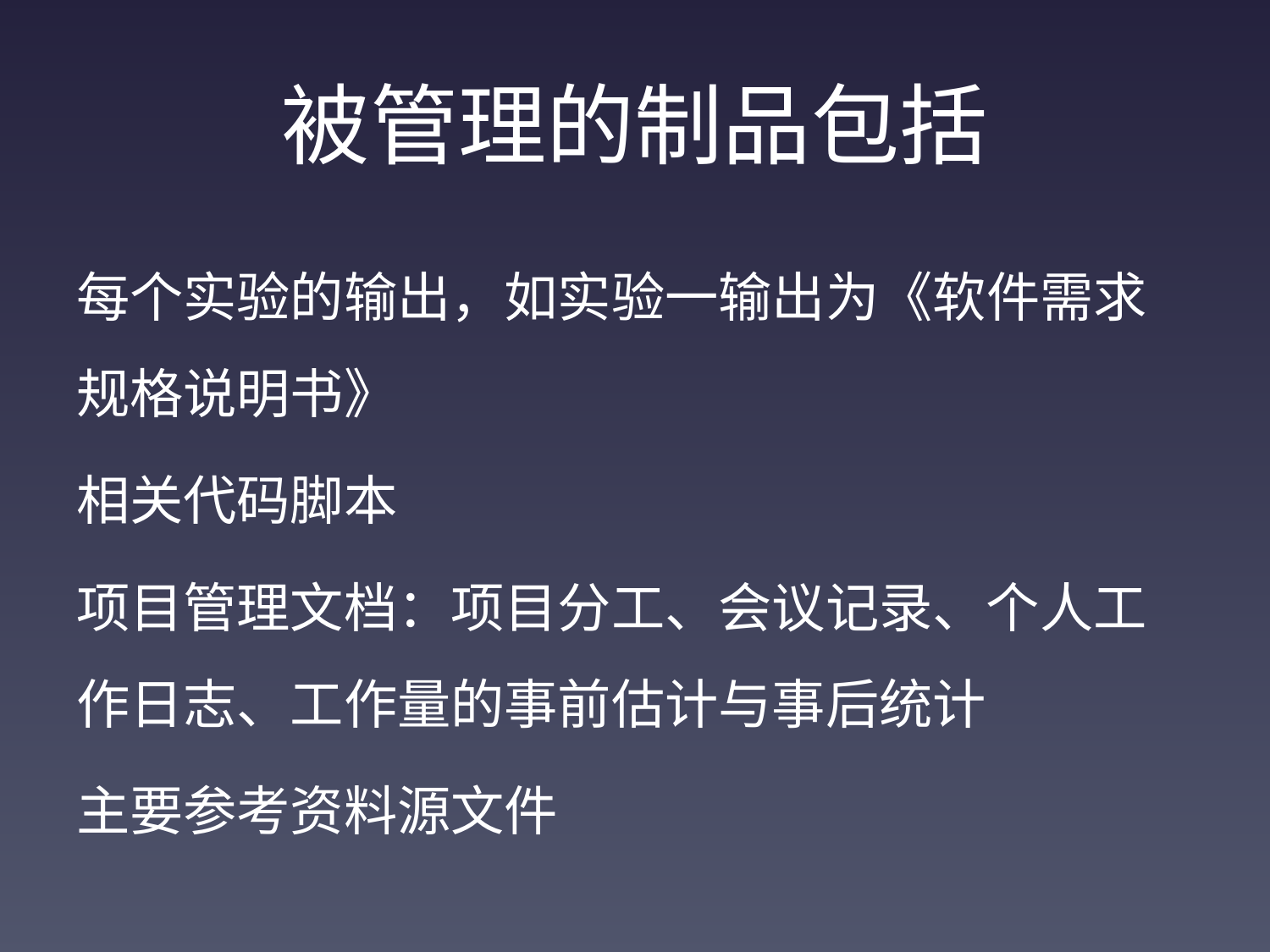

# 被管理的制品包括
每个实验的输出，如实验一输出为《软件需求规格说明书》
相关代码脚本
项目管理文档：项目分工、会议记录、个人工作日志、工作量的事前估计与事后统计
主要参考资料源文件